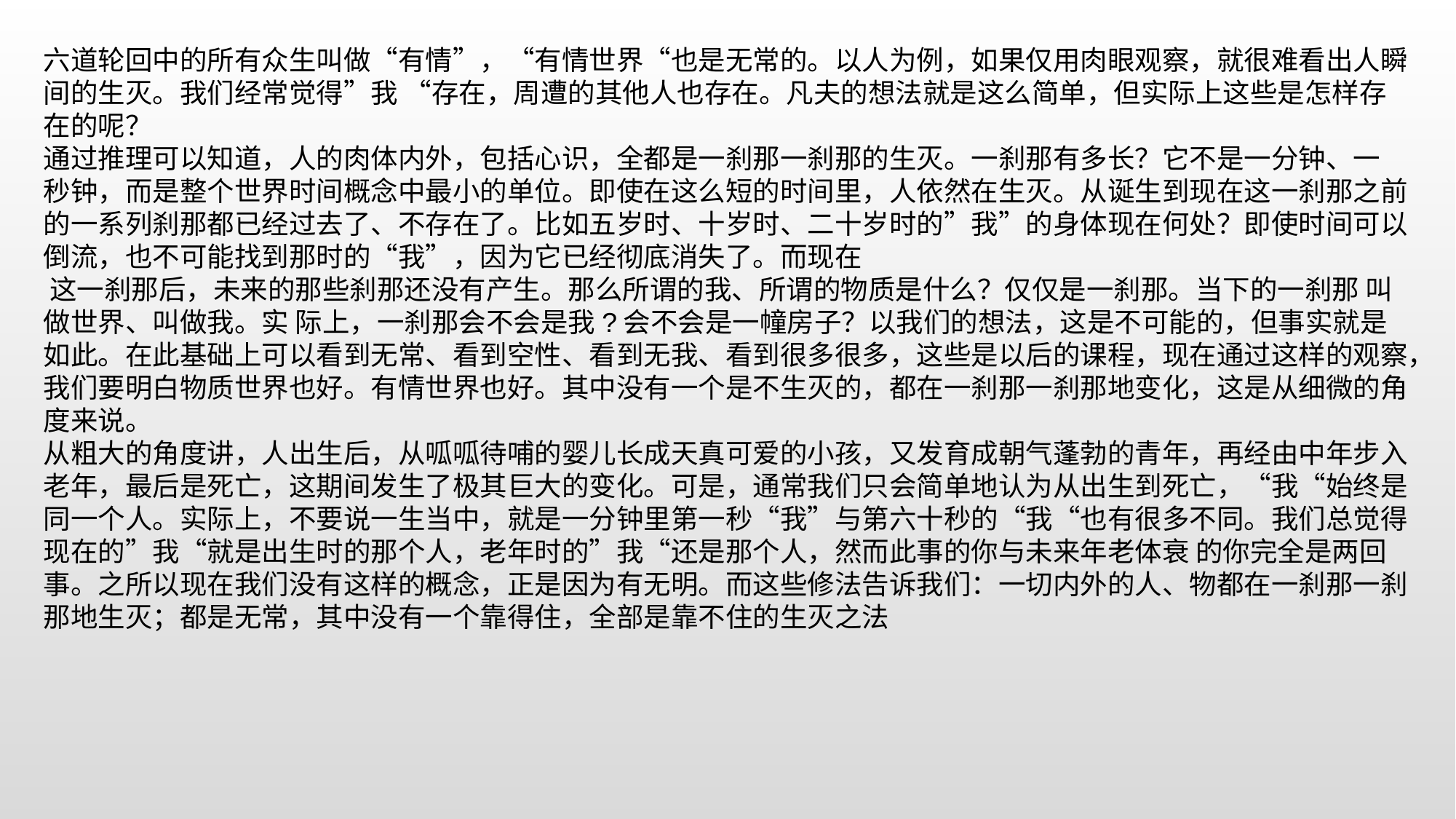

六道轮回中的所有众生叫做“有情”，“有情世界“也是无常的。以人为例，如果仅用肉眼观察，就很难看出人瞬间的生灭。我们经常觉得”我 “存在，周遭的其他人也存在。凡夫的想法就是这么简单，但实际上这些是怎样存在的呢？
通过推理可以知道，人的肉体内外，包括心识，全都是一刹那一刹那的生灭。一刹那有多长？它不是一分钟、一 秒钟，而是整个世界时间概念中最小的单位。即使在这么短的时间里，人依然在生灭。从诞生到现在这一刹那之前的一系列刹那都已经过去了、不存在了。比如五岁时、十岁时、二十岁时的”我”的身体现在何处？即使时间可以倒流，也不可能找到那时的“我”，因为它已经彻底消失了。而现在
 这一刹那后，未来的那些刹那还没有产生。那么所谓的我、所谓的物质是什么？仅仅是一刹那。当下的一刹那 叫做世界、叫做我。实 际上，一刹那会不会是我?会不会是一幢房子？以我们的想法，这是不可能的，但事实就是如此。在此基础上可以看到无常、看到空性、看到无我、看到很多很多，这些是以后的课程，现在通过这样的观察，我们要明白物质世界也好。有情世界也好。其中没有一个是不生灭的，都在一刹那一刹那地变化，这是从细微的角度来说。
从粗大的角度讲，人出生后，从呱呱待哺的婴儿长成天真可爱的小孩，又发育成朝气蓬勃的青年，再经由中年步入老年，最后是死亡，这期间发生了极其巨大的变化。可是，通常我们只会简单地认为从出生到死亡，“我“始终是同一个人。实际上，不要说一生当中，就是一分钟里第一秒“我”与第六十秒的“我“也有很多不同。我们总觉得现在的”我“就是出生时的那个人，老年时的”我“还是那个人，然而此事的你与未来年老体衰 的你完全是两回事。之所以现在我们没有这样的概念，正是因为有无明。而这些修法告诉我们：一切内外的人、物都在一刹那一刹那地生灭；都是无常，其中没有一个靠得住，全部是靠不住的生灭之法